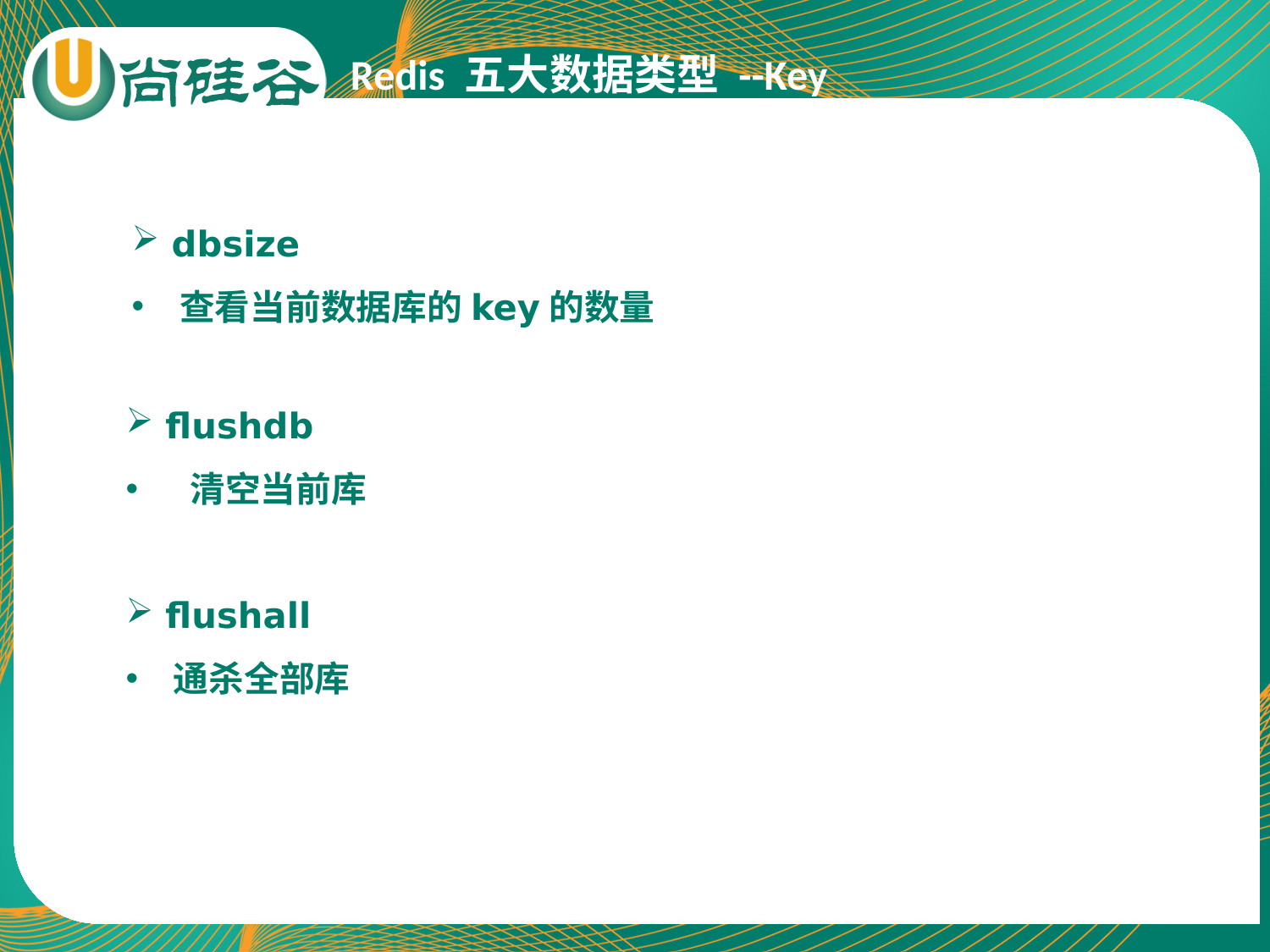

Redis 五大数据类型 --Key
dbsize
查看当前数据库的key的数量
flushdb
 清空当前库
flushall
通杀全部库